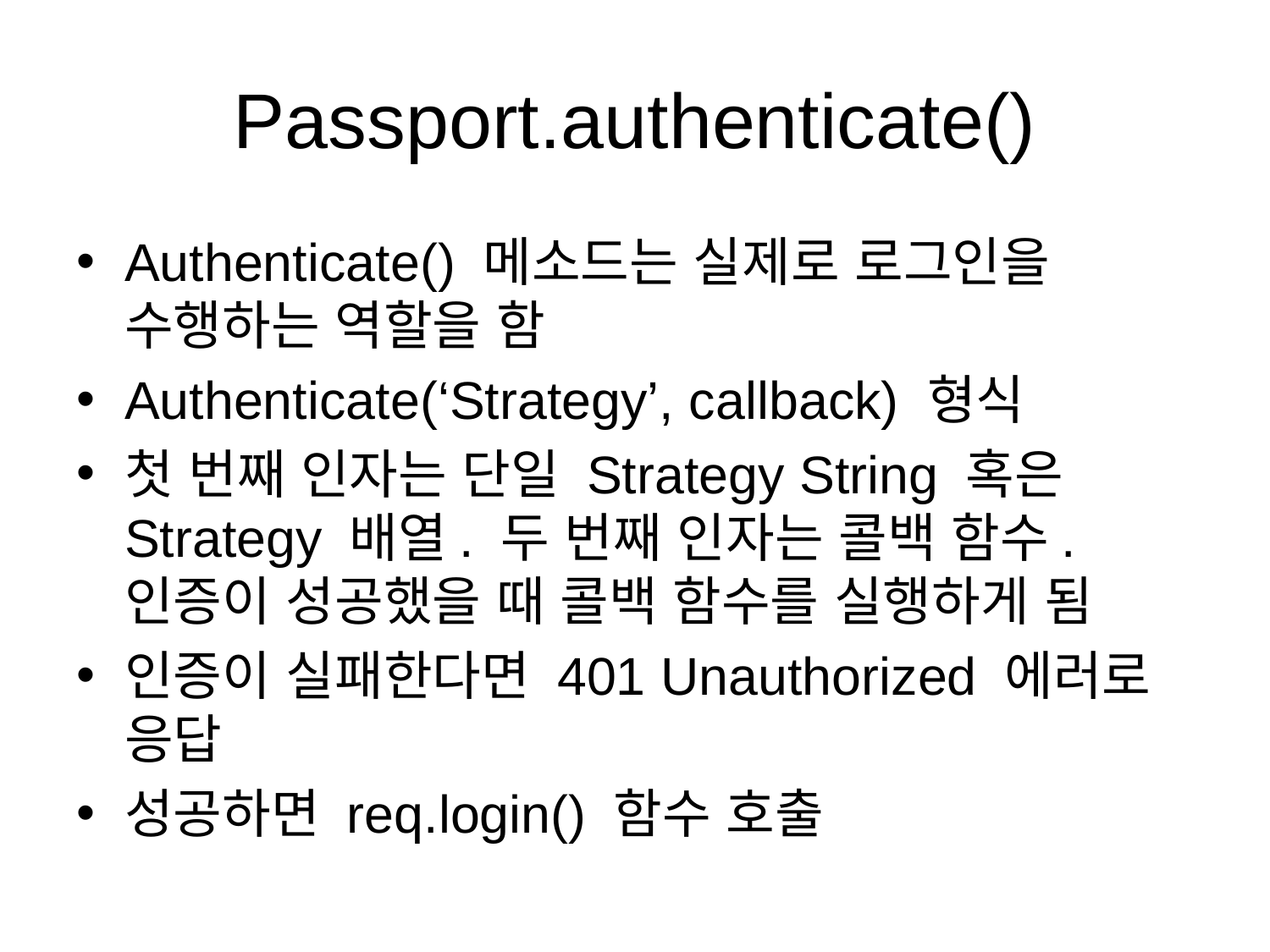

# Passport.authenticate()
Authenticate() 메소드는 실제로 로그인을 수행하는 역할을 함
Authenticate(‘Strategy’, callback) 형식
첫 번째 인자는 단일 Strategy String 혹은 Strategy 배열. 두 번째 인자는 콜백 함수. 인증이 성공했을 때 콜백 함수를 실행하게 됨
인증이 실패한다면 401 Unauthorized 에러로 응답
성공하면 req.login() 함수 호출